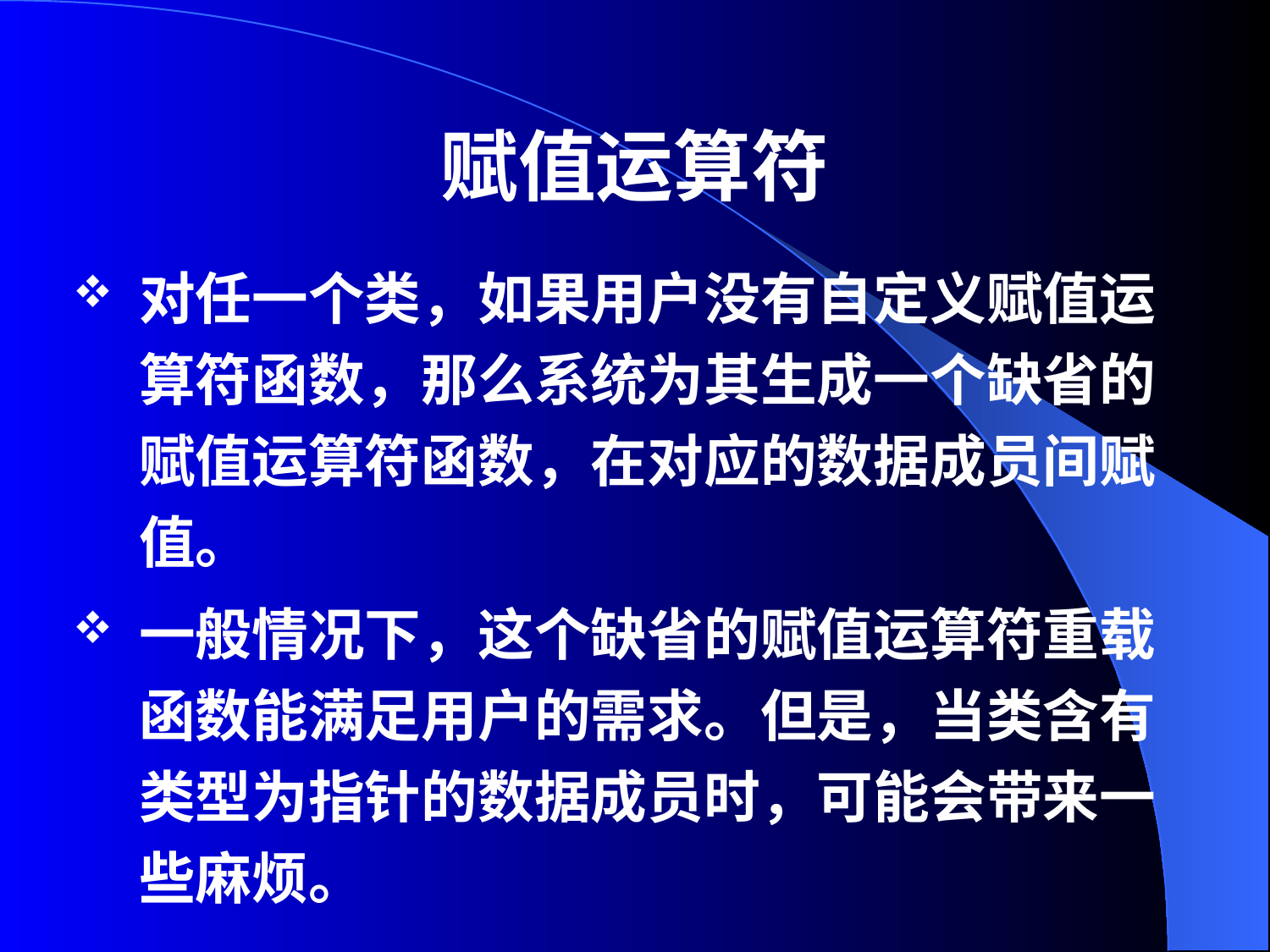

# 赋值运算符
对任一个类，如果用户没有自定义赋值运算符函数，那么系统为其生成一个缺省的赋值运算符函数，在对应的数据成员间赋值。
一般情况下，这个缺省的赋值运算符重载函数能满足用户的需求。但是，当类含有类型为指针的数据成员时，可能会带来一些麻烦。